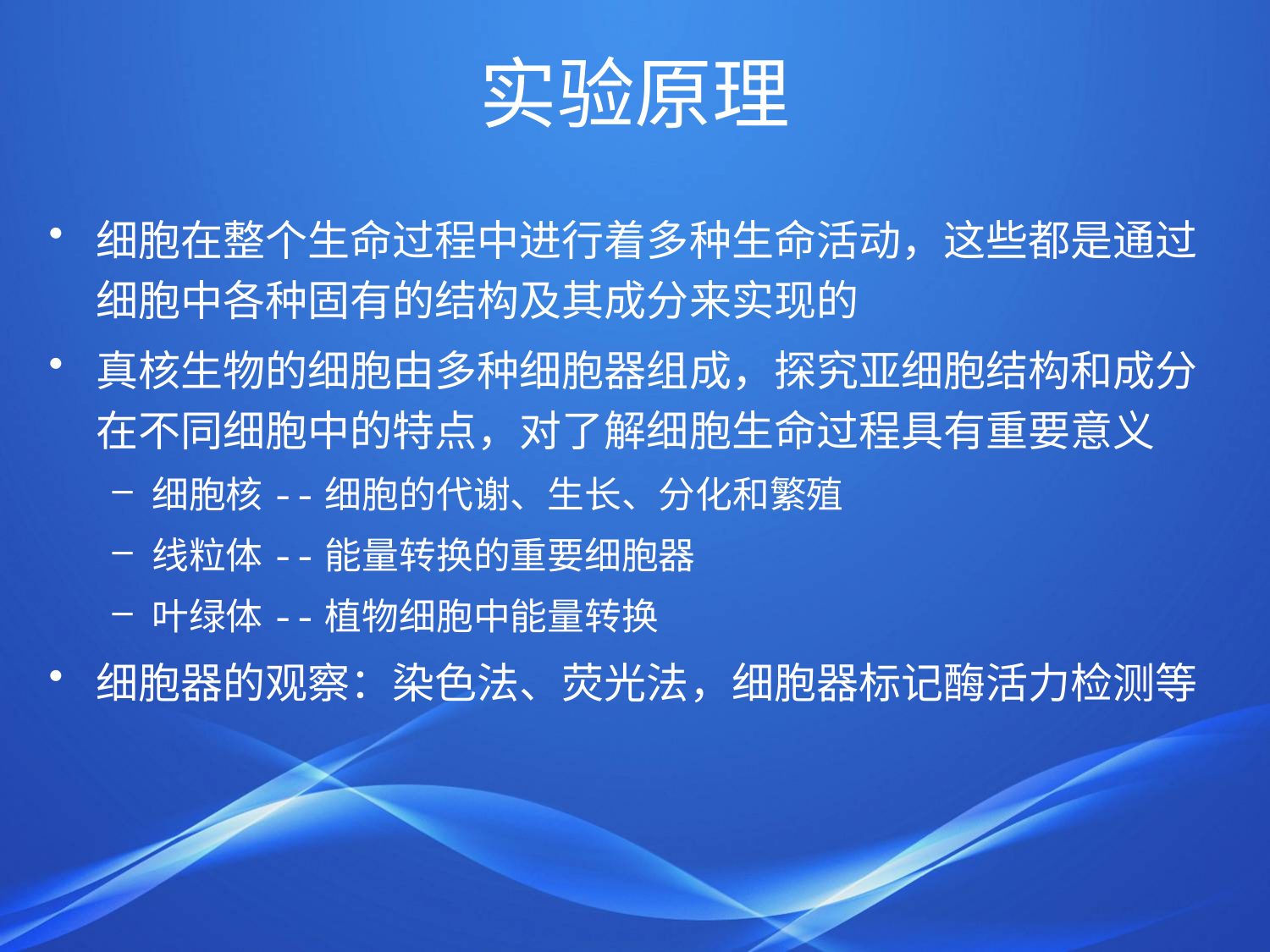

# 实验原理
细胞在整个生命过程中进行着多种生命活动，这些都是通过细胞中各种固有的结构及其成分来实现的
真核生物的细胞由多种细胞器组成，探究亚细胞结构和成分在不同细胞中的特点，对了解细胞生命过程具有重要意义
细胞核--细胞的代谢、生长、分化和繁殖
线粒体--能量转换的重要细胞器
叶绿体--植物细胞中能量转换
细胞器的观察：染色法、荧光法，细胞器标记酶活力检测等